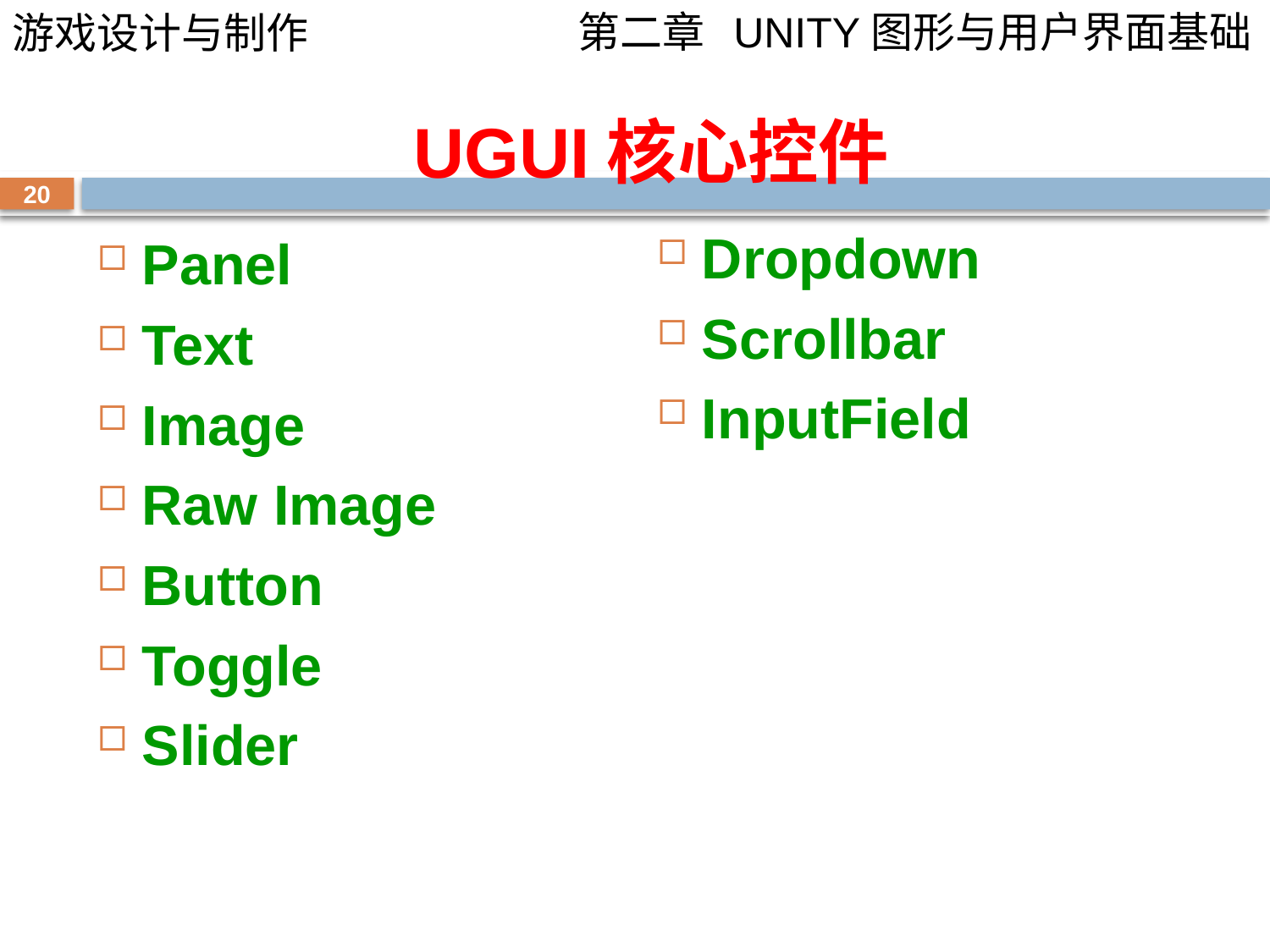

# UGUI核心控件
20
Dropdown
Scrollbar
InputField
Panel
Text
Image
Raw Image
Button
Toggle
Slider